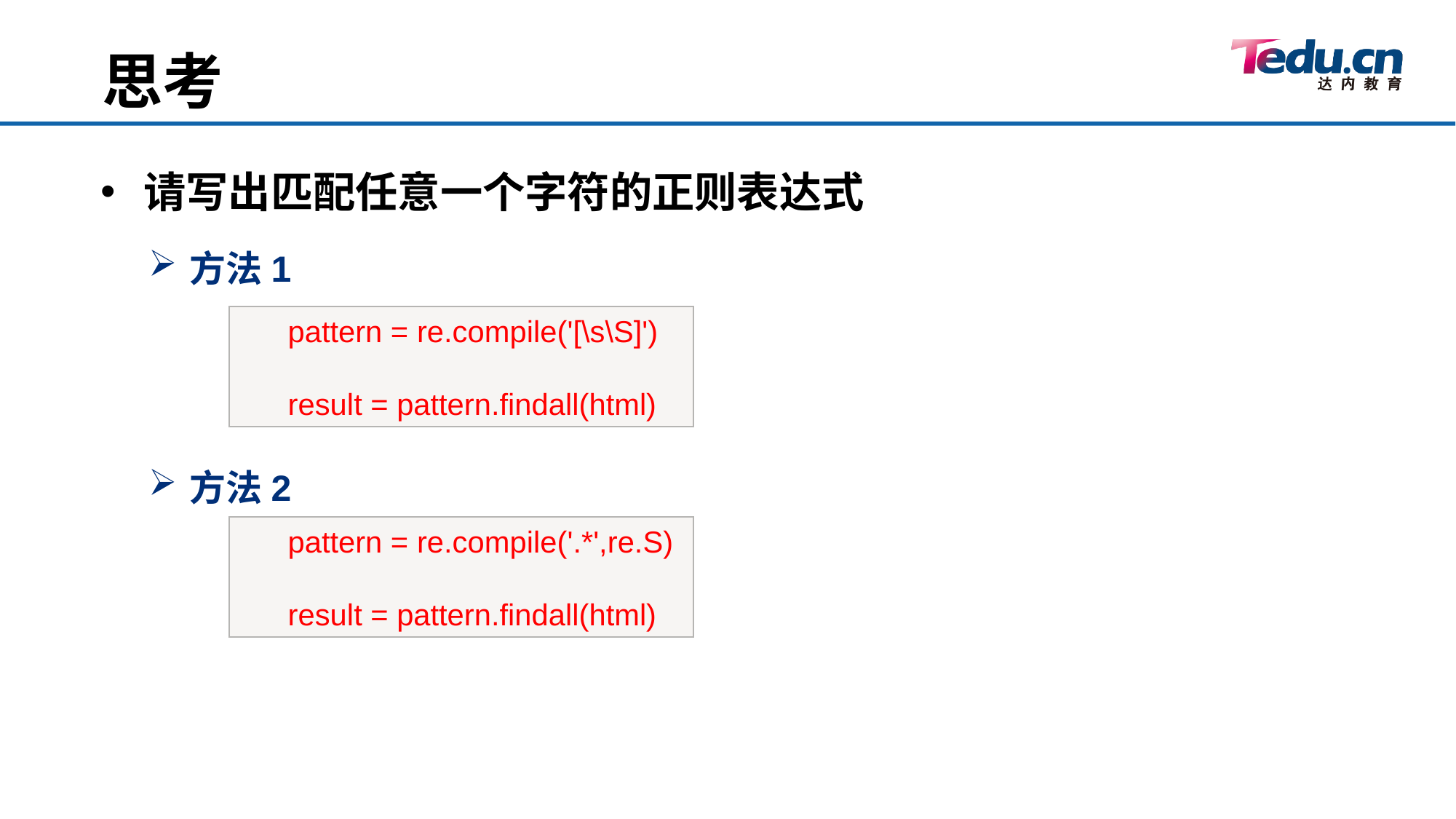

思考
请写出匹配任意一个字符的正则表达式
方法1

方法2

pattern = re.compile('[\s\S]')

result = pattern.findall(html)
pattern = re.compile('.*',re.S)

result = pattern.findall(html)